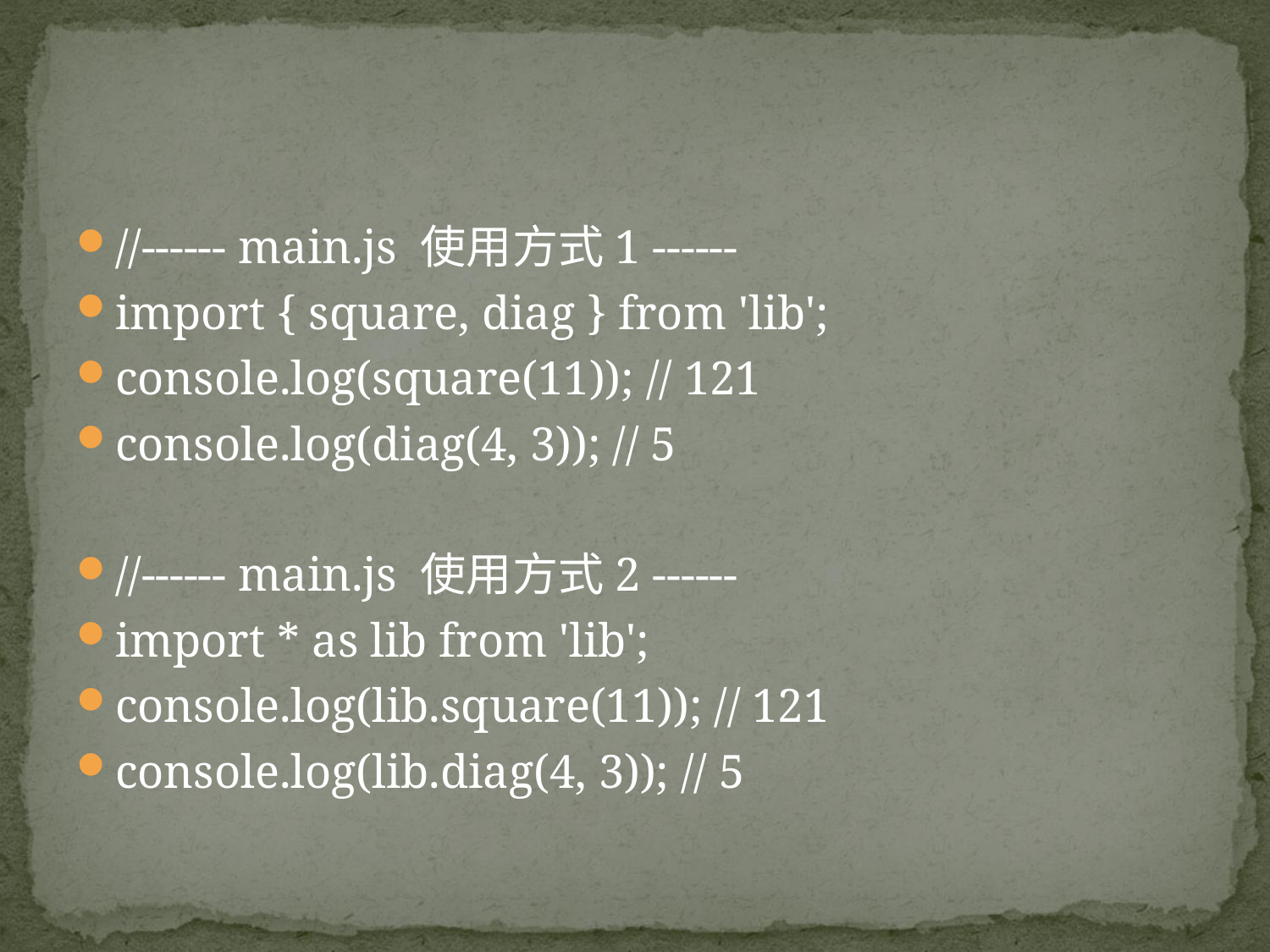

#
//------ main.js 使用方式1 ------
import { square, diag } from 'lib';
console.log(square(11)); // 121
console.log(diag(4, 3)); // 5

//------ main.js 使用方式2 ------
import * as lib from 'lib';
console.log(lib.square(11)); // 121
console.log(lib.diag(4, 3)); // 5